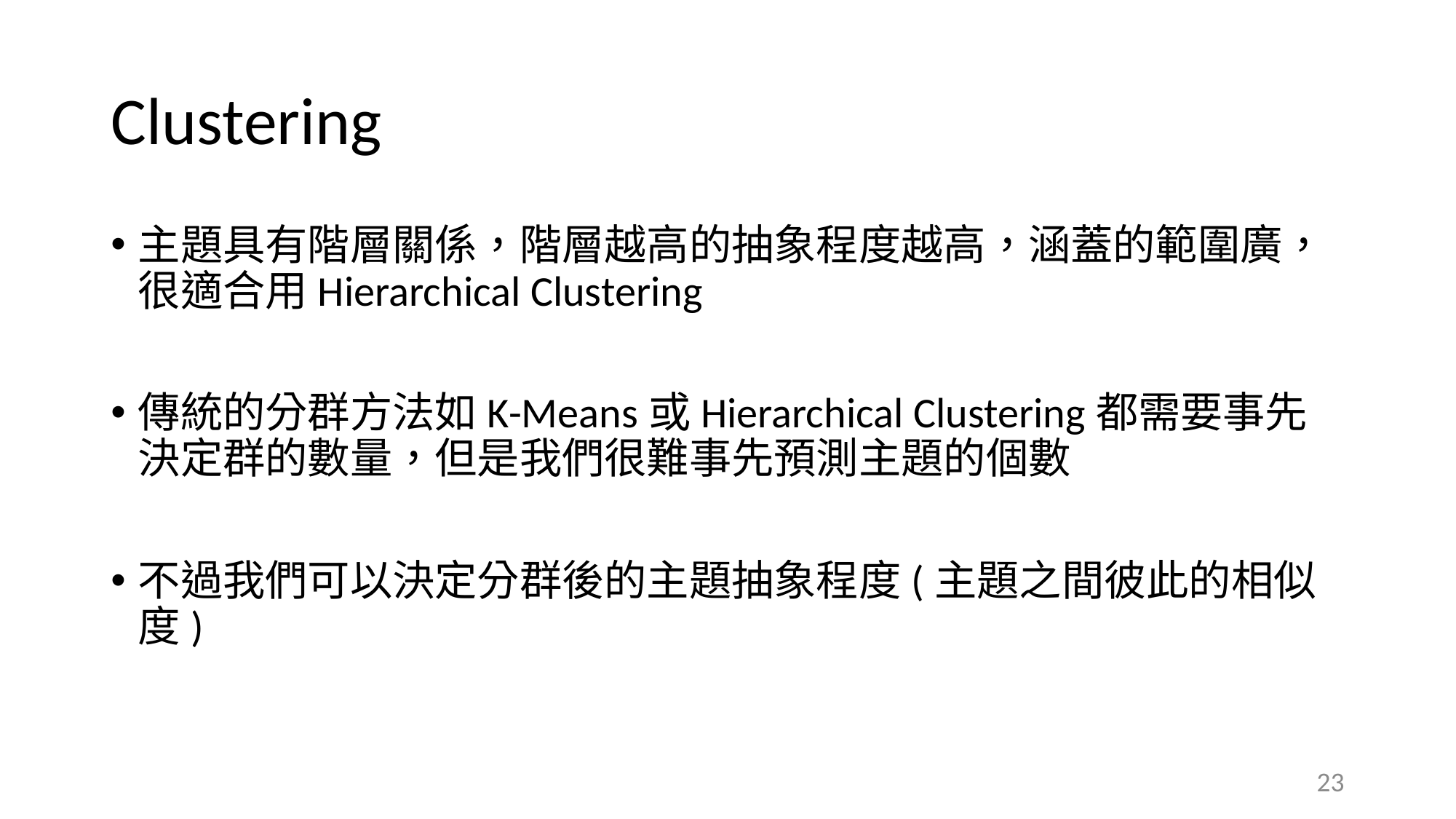

# Clustering
主題具有階層關係，階層越高的抽象程度越高，涵蓋的範圍廣，很適合用Hierarchical Clustering

傳統的分群方法如K-Means或Hierarchical Clustering都需要事先決定群的數量，但是我們很難事先預測主題的個數

不過我們可以決定分群後的主題抽象程度(主題之間彼此的相似度)

23